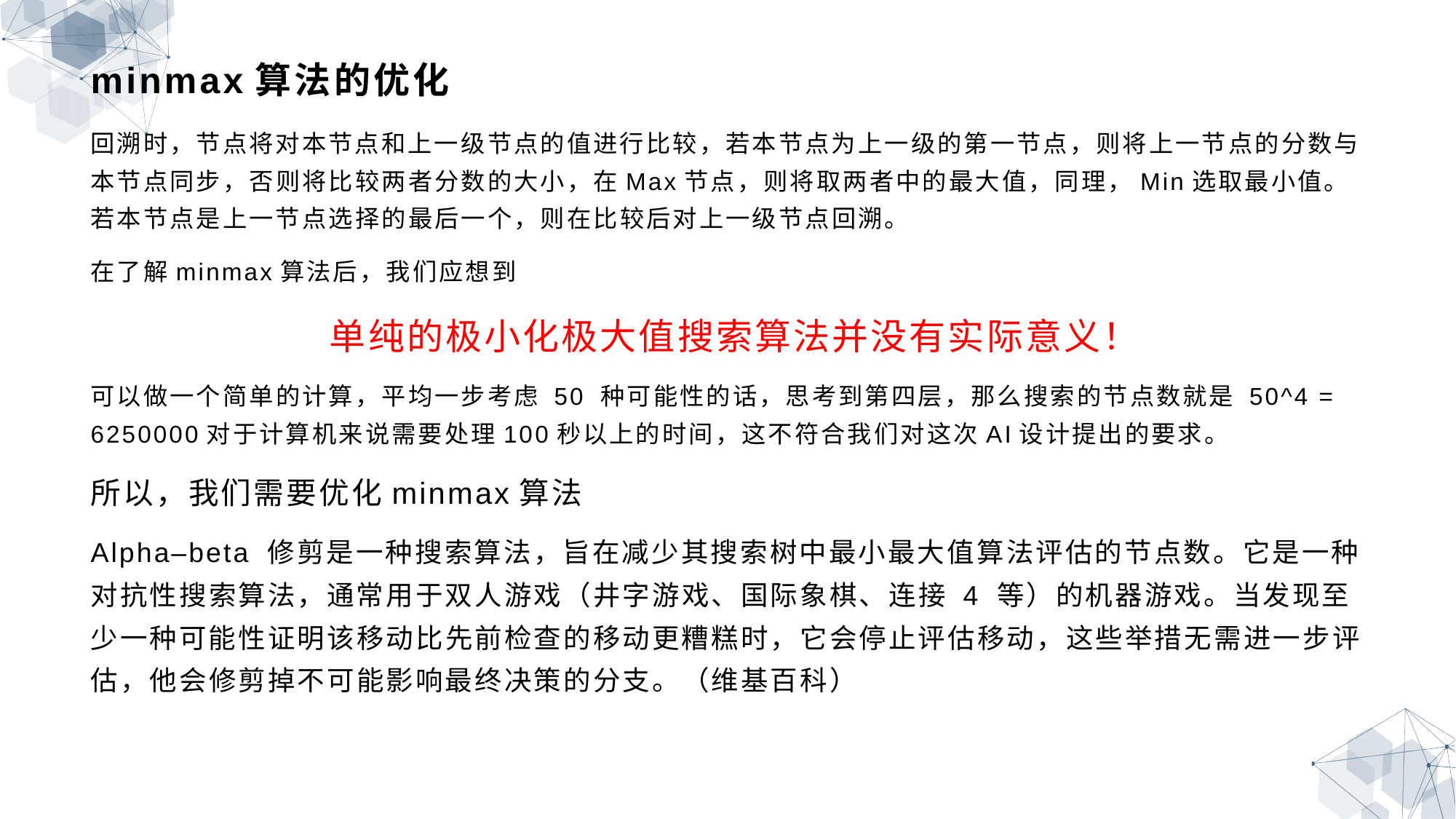

# minmax算法的优化
回溯时，节点将对本节点和上一级节点的值进行比较，若本节点为上一级的第一节点，则将上一节点的分数与本节点同步，否则将比较两者分数的大小，在Max节点，则将取两者中的最大值，同理，Min选取最小值。若本节点是上一节点选择的最后一个，则在比较后对上一级节点回溯。
在了解minmax算法后，我们应想到
 单纯的极小化极大值搜索算法并没有实际意义！
可以做一个简单的计算，平均一步考虑 50 种可能性的话，思考到第四层，那么搜索的节点数就是 50^4 = 6250000对于计算机来说需要处理100秒以上的时间，这不符合我们对这次AI设计提出的要求。
所以，我们需要优化minmax算法
Alpha–beta 修剪是一种搜索算法，旨在减少其搜索树中最小最大值算法评估的节点数。它是一种对抗性搜索算法，通常用于双人游戏（井字游戏、国际象棋、连接 4 等）的机器游戏。当发现至少一种可能性证明该移动比先前检查的移动更糟糕时，它会停止评估移动，这些举措无需进一步评估，他会修剪掉不可能影响最终决策的分支。（维基百科）